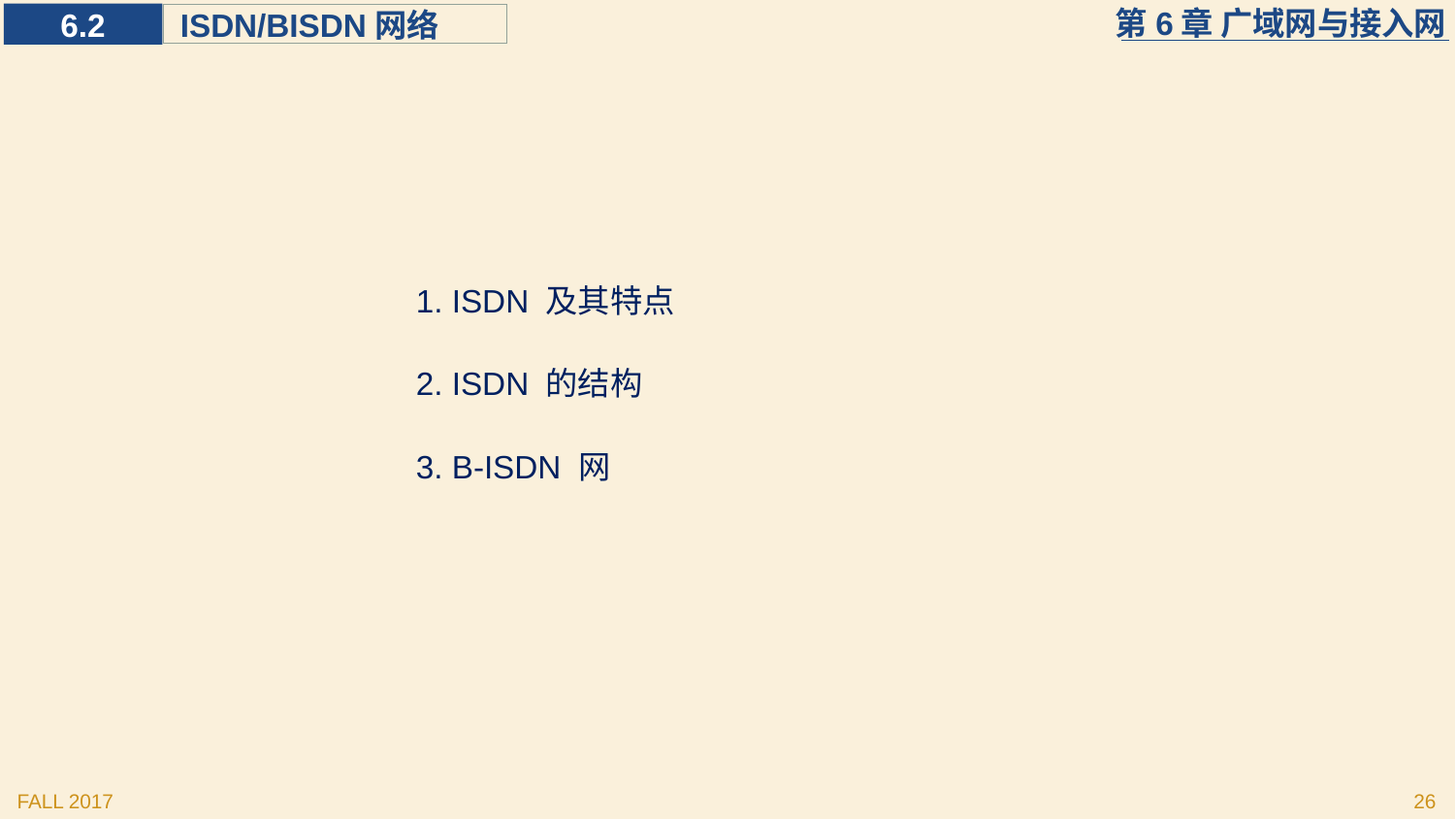

1. ISDN 及其特点
2. ISDN 的结构
3. B-ISDN 网